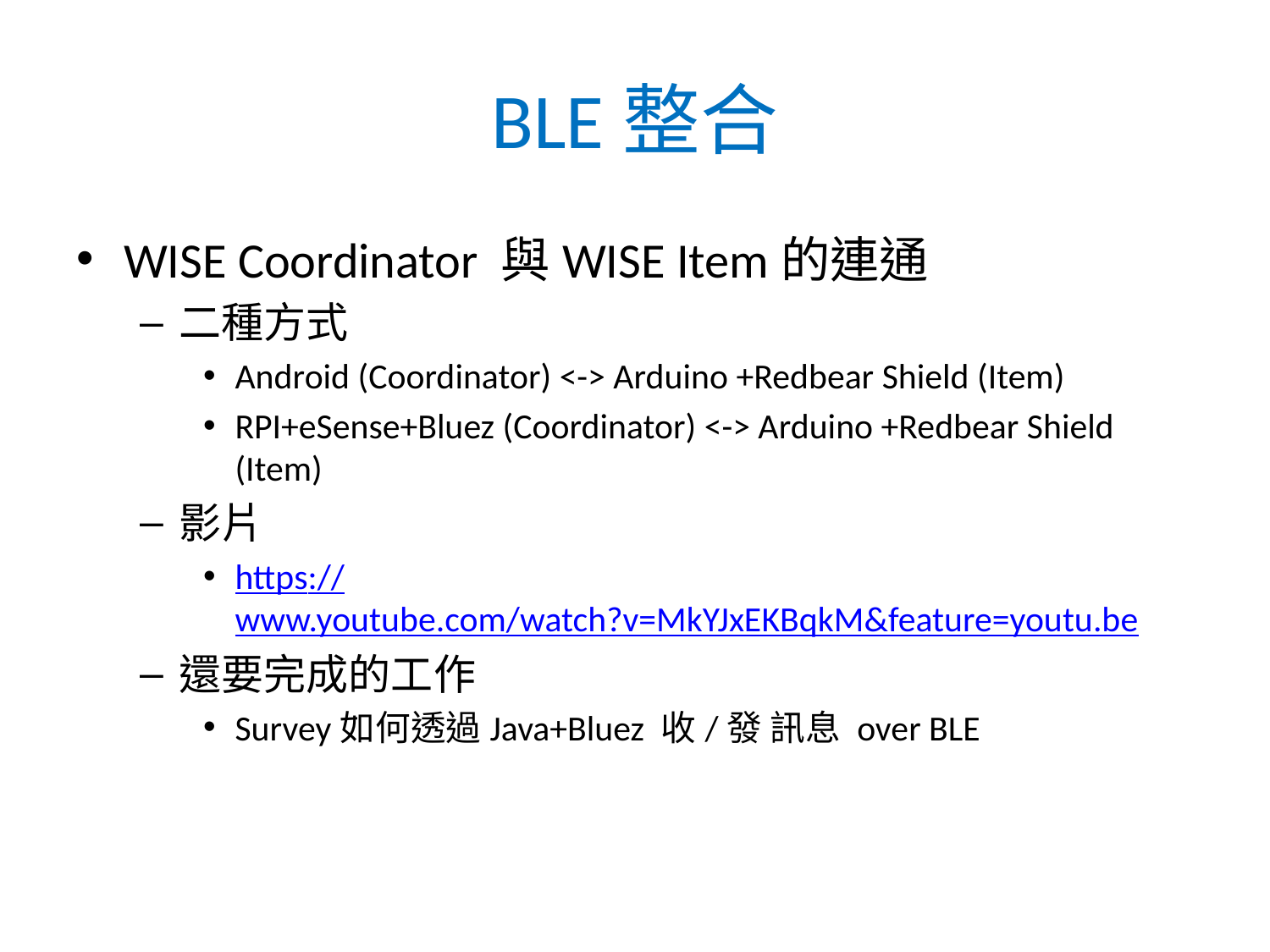

# BLE整合
WISE Coordinator 與WISE Item的連通
二種方式
Android (Coordinator) <-> Arduino +Redbear Shield (Item)
RPI+eSense+Bluez (Coordinator) <-> Arduino +Redbear Shield (Item)
影片
https://www.youtube.com/watch?v=MkYJxEKBqkM&feature=youtu.be
還要完成的工作
Survey如何透過Java+Bluez 收/發 訊息 over BLE